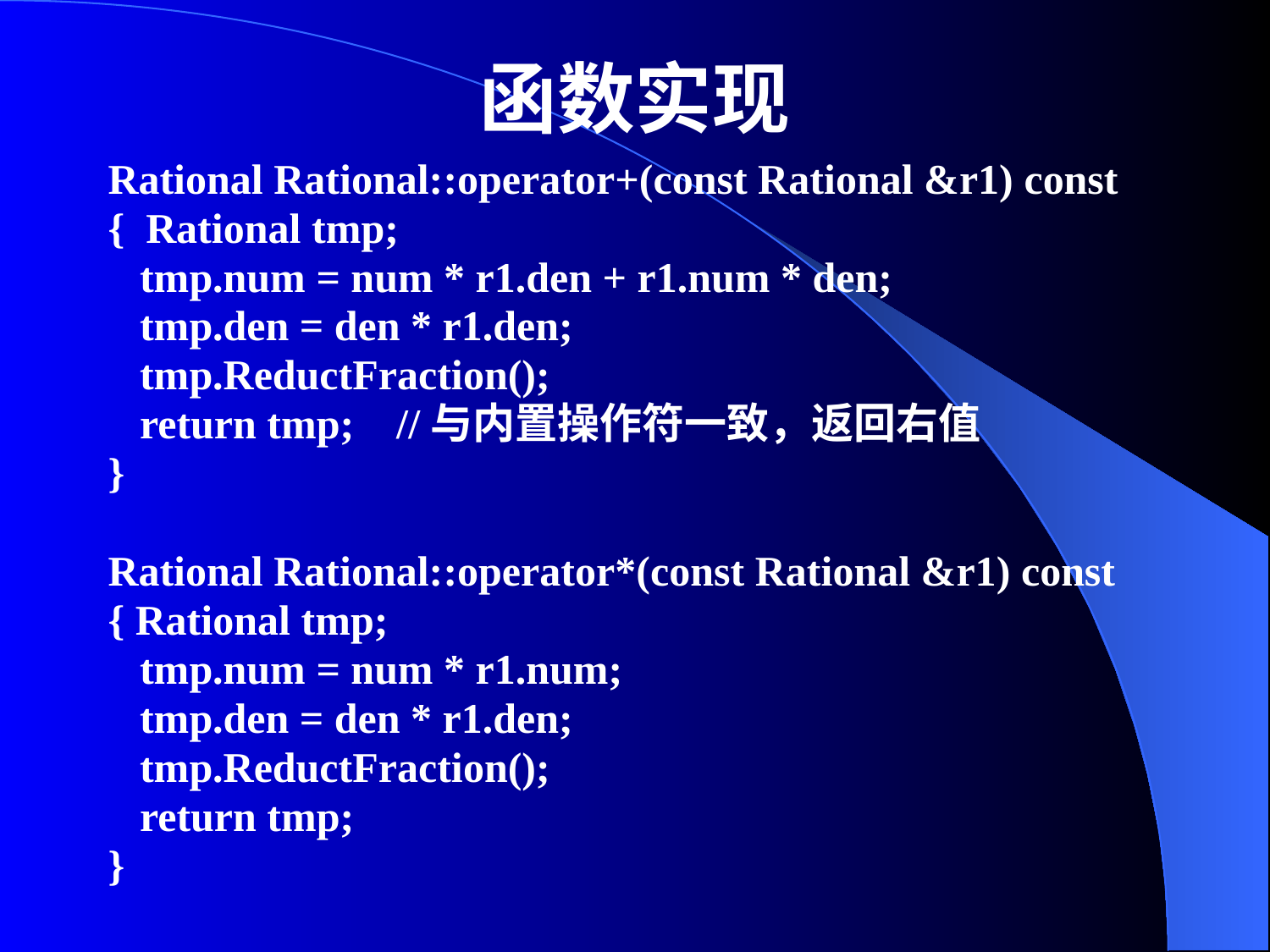

# 函数实现
Rational Rational::operator+(const Rational &r1) const
{  Rational tmp;
   tmp.num = num * r1.den + r1.num * den;
   tmp.den = den * r1.den;
   tmp.ReductFraction();
   return tmp;    //与内置操作符一致，返回右值
}

Rational Rational::operator*(const Rational &r1) const
{ Rational tmp;
   tmp.num = num * r1.num;
   tmp.den = den * r1.den;
   tmp.ReductFraction();
   return tmp;
}